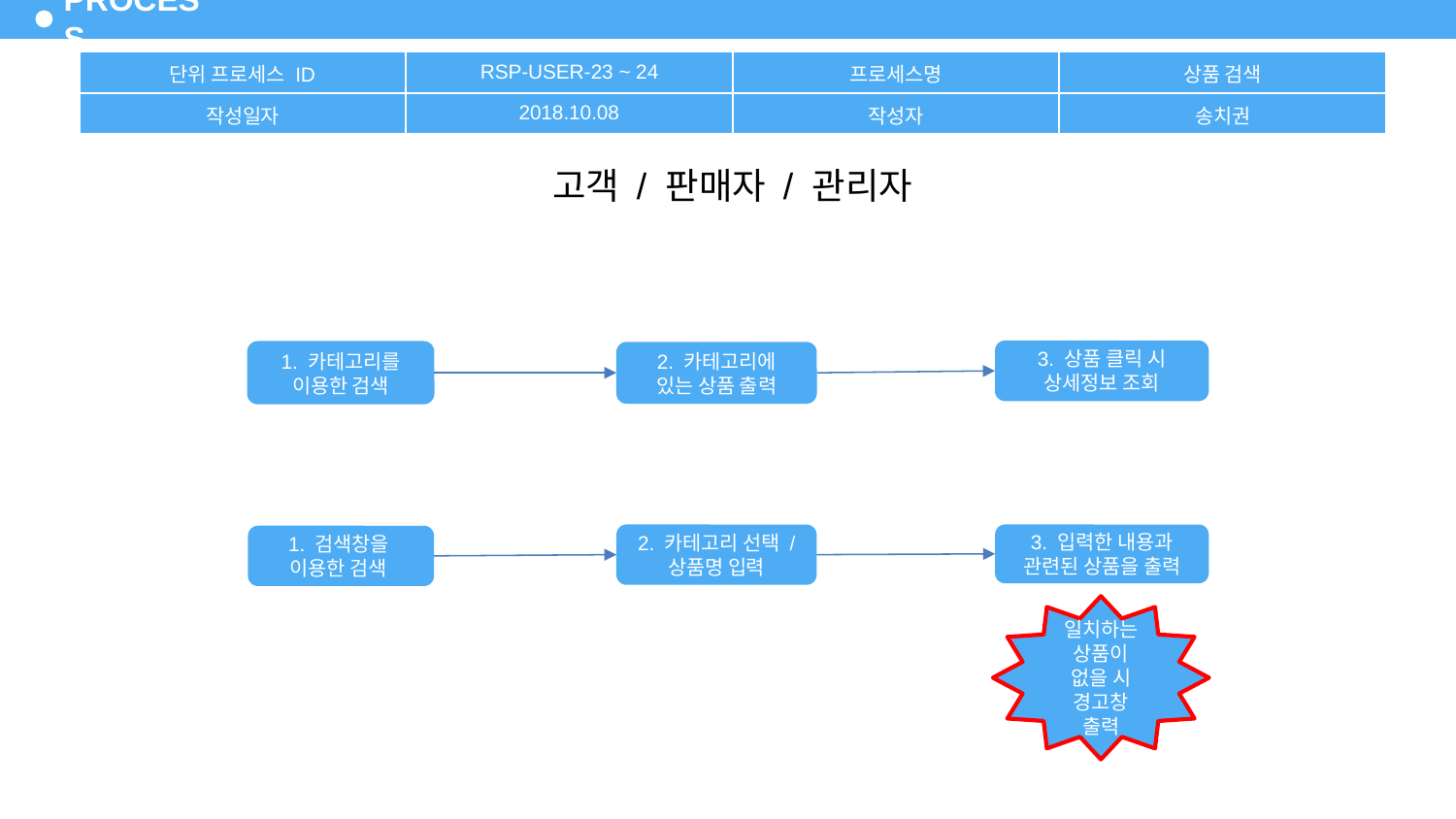

# PROCESS
| 단위 프로세스 ID | RSP-USER-23 ~ 24 | 프로세스명 | 상품 검색 |
| --- | --- | --- | --- |
| 작성일자 | 2018.10.08 | 작성자 | 송치권 |
고객 / 판매자 / 관리자
3. 상품 클릭 시
상세정보 조회
1. 카테고리를
이용한 검색
2. 카테고리에
있는 상품 출력
2. 카테고리 선택 / 상품명 입력
3. 입력한 내용과
관련된 상품을 출력
1. 검색창을
이용한 검색
일치하는
상품이 없을 시
경고창 출력